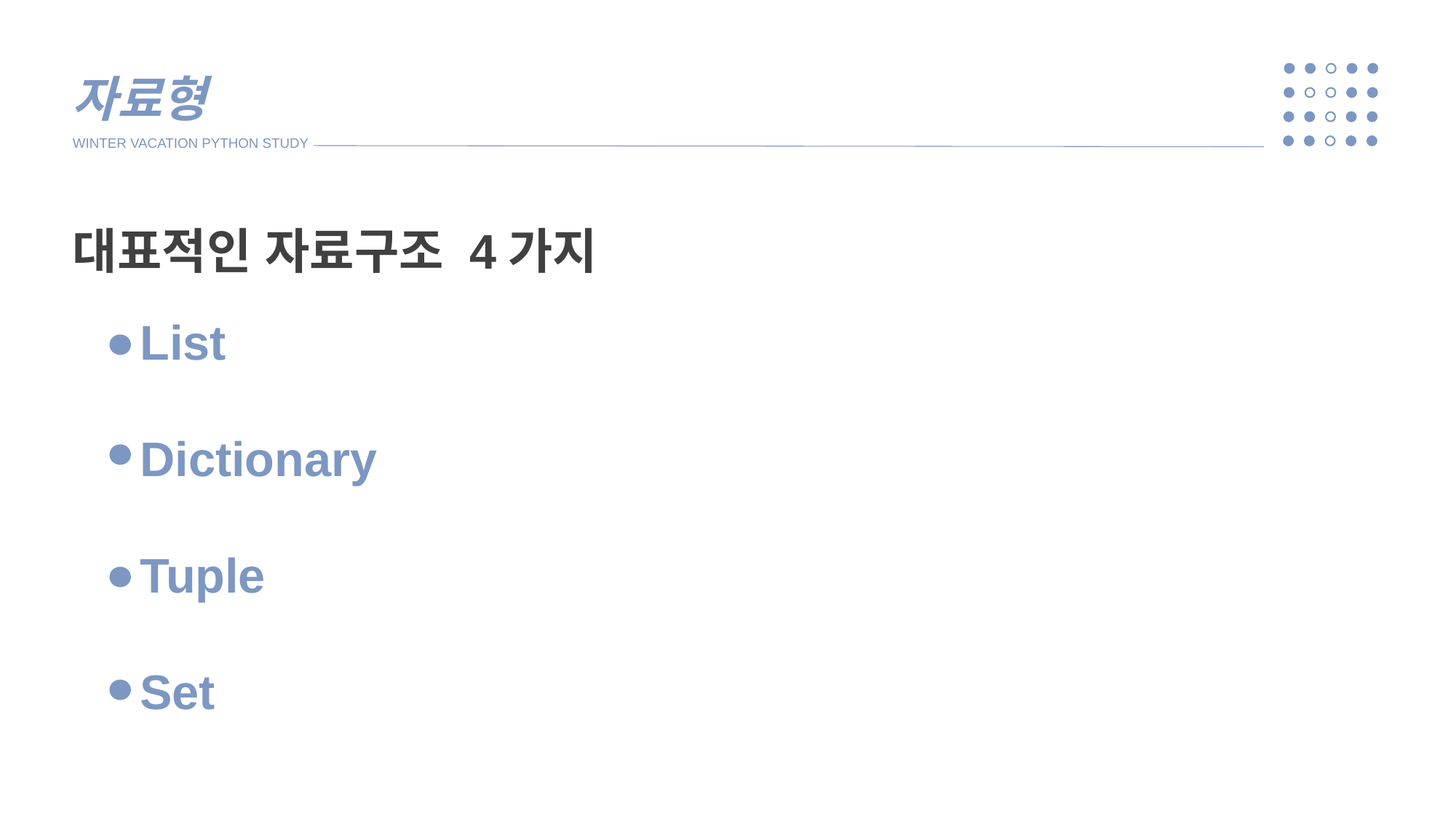

자료형
WINTER VACATION PYTHON STUDY

대표적인 자료구조 4가지

     List

     Dictionary

     Tuple

     Set